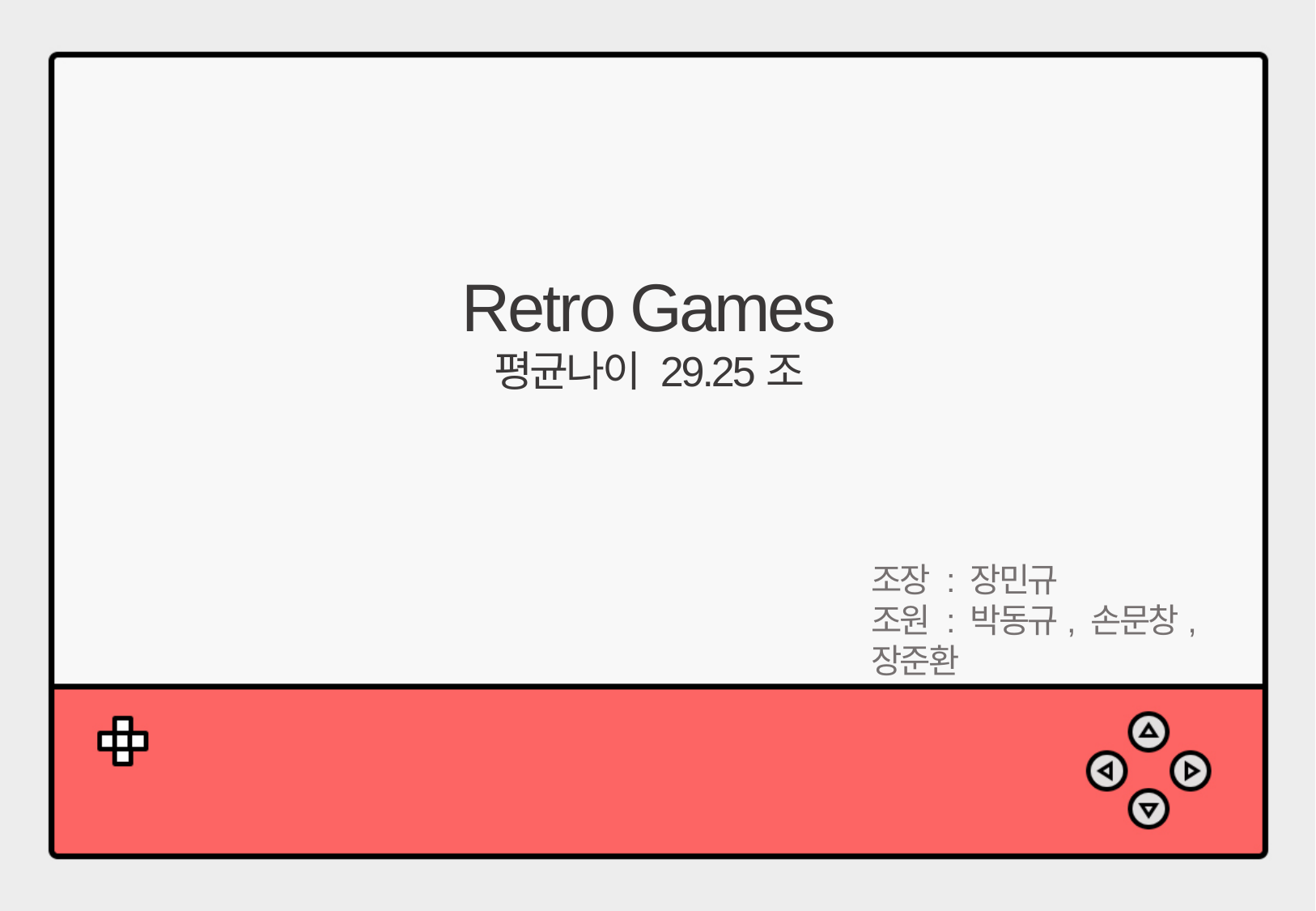

Retro Games
평균나이 29.25조
조장 : 장민규
조원 : 박동규, 손문창, 장준환